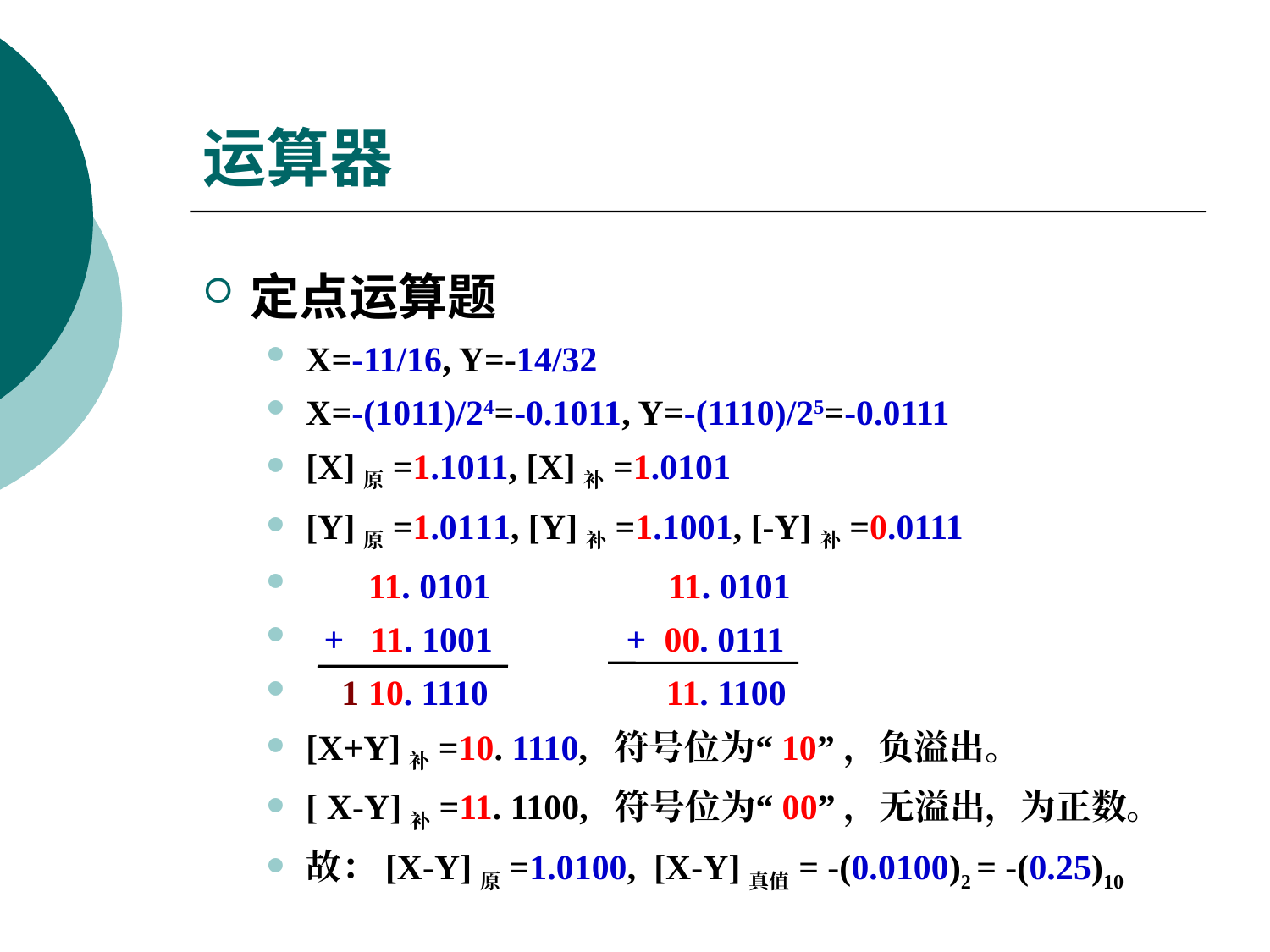

# 运算器
定点运算题
X=-11/16, Y=-14/32
X=-(1011)/24=-0.1011, Y=-(1110)/25=-0.0111
[X]原=1.1011, [X]补=1.0101
[Y]原=1.0111, [Y]补=1.1001, [-Y]补=0.0111
       11. 0101                    11. 0101
  +   11. 1001               +  00. 0111
    1 10. 1110                    11. 1100
[X+Y]补=10. 1110,  符号位为“10”，负溢出。
[ X-Y]补=11. 1100,  符号位为“00”，无溢出，为正数。
故：[X-Y]原=1.0100,  [X-Y]真值= -(0.0100)2 = -(0.25)10